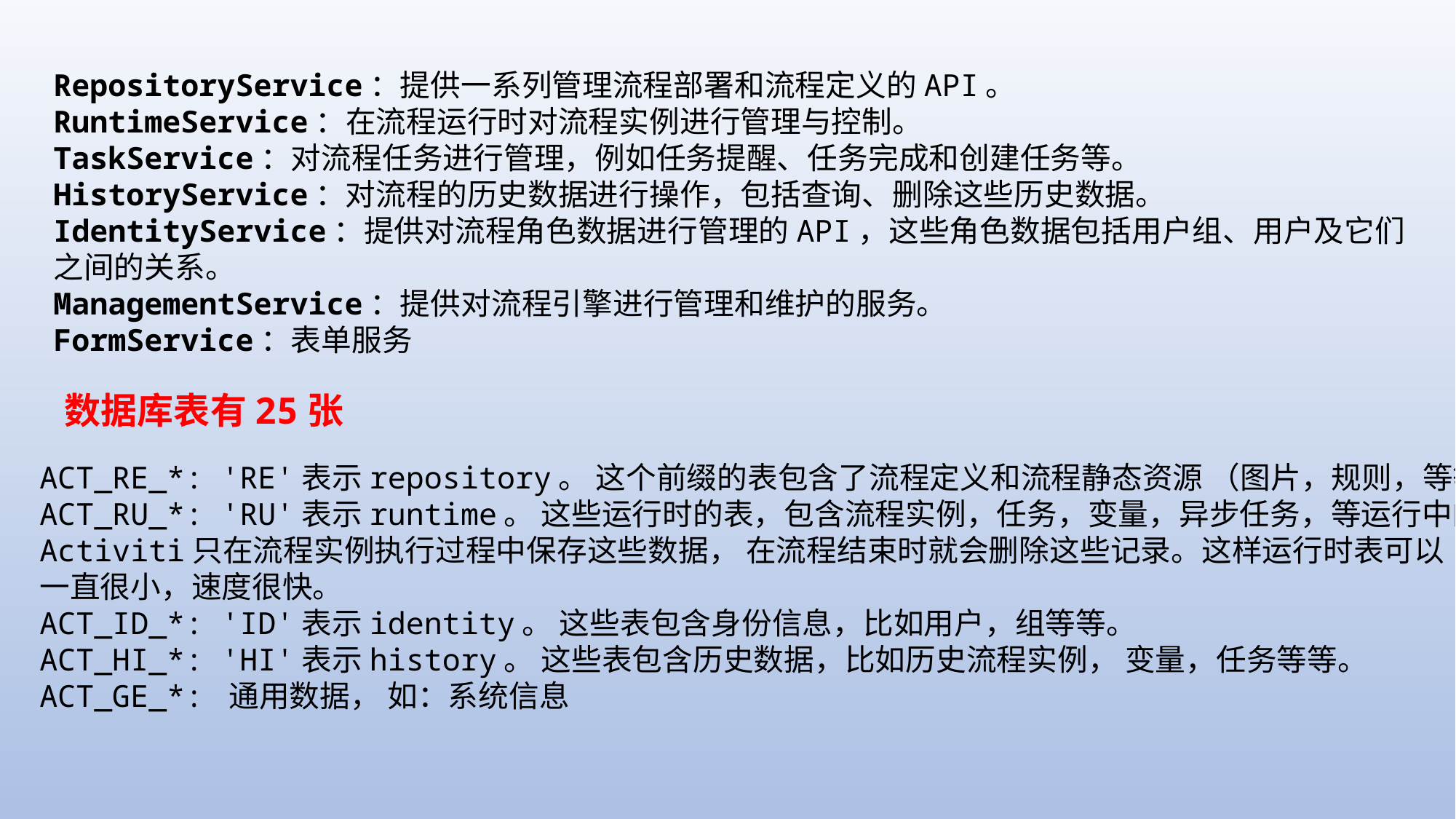

RepositoryService：提供一系列管理流程部署和流程定义的API。
RuntimeService：在流程运行时对流程实例进行管理与控制。
TaskService：对流程任务进行管理，例如任务提醒、任务完成和创建任务等。
HistoryService：对流程的历史数据进行操作，包括查询、删除这些历史数据。
IdentityService：提供对流程角色数据进行管理的API，这些角色数据包括用户组、用户及它们之间的关系。
ManagementService：提供对流程引擎进行管理和维护的服务。
FormService：表单服务
数据库表有25张
ACT_RE_*: 'RE'表示repository。 这个前缀的表包含了流程定义和流程静态资源 （图片，规则，等等）。
ACT_RU_*: 'RU'表示runtime。 这些运行时的表，包含流程实例，任务，变量，异步任务，等运行中的数据。 Activiti只在流程实例执行过程中保存这些数据， 在流程结束时就会删除这些记录。这样运行时表可以
一直很小，速度很快。
ACT_ID_*: 'ID'表示identity。 这些表包含身份信息，比如用户，组等等。
ACT_HI_*: 'HI'表示history。 这些表包含历史数据，比如历史流程实例， 变量，任务等等。
ACT_GE_*: 通用数据， 如：系统信息